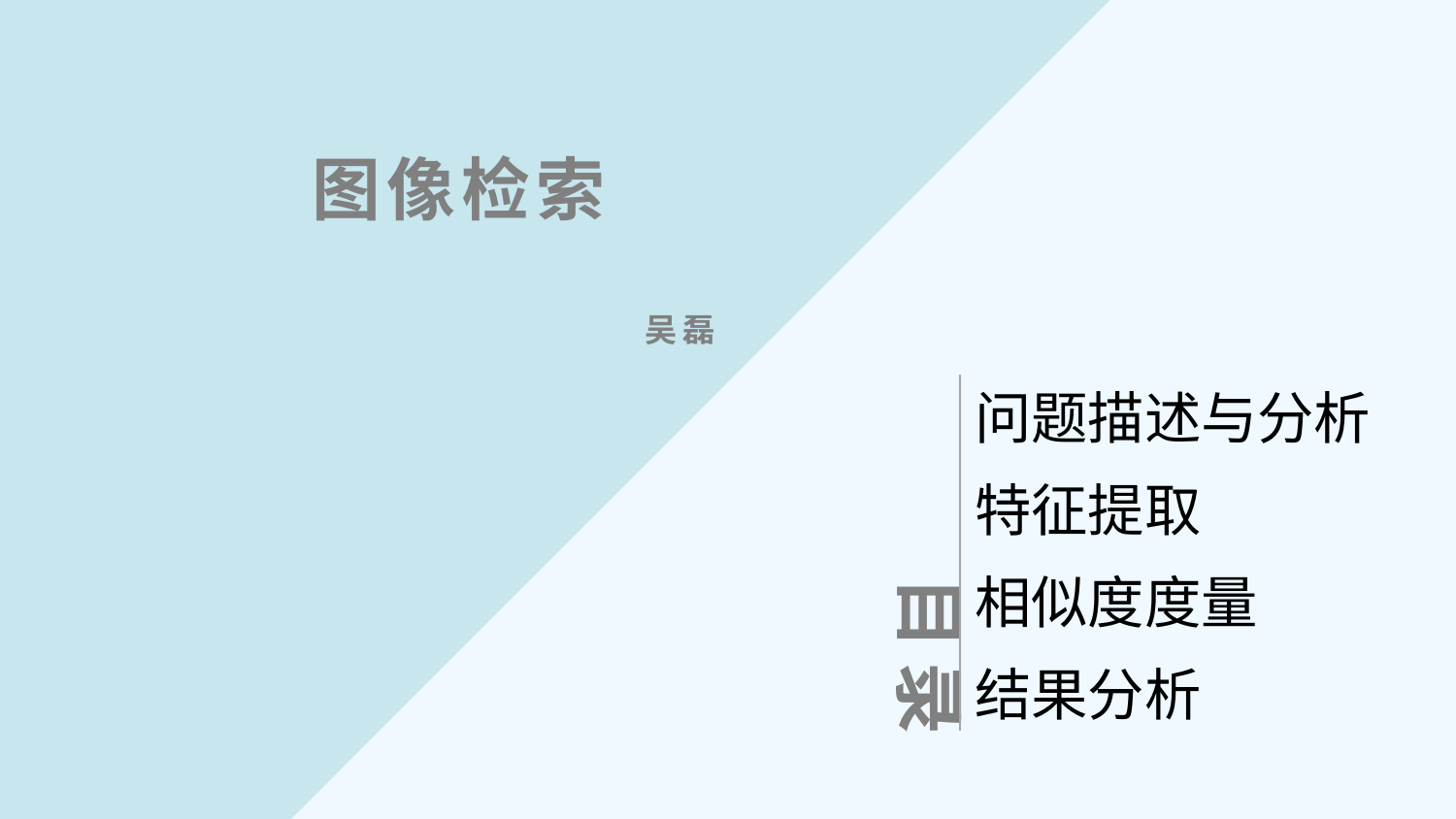

# 图像检索
吴磊
问题描述与分析
特征提取
相似度度量
结果分析